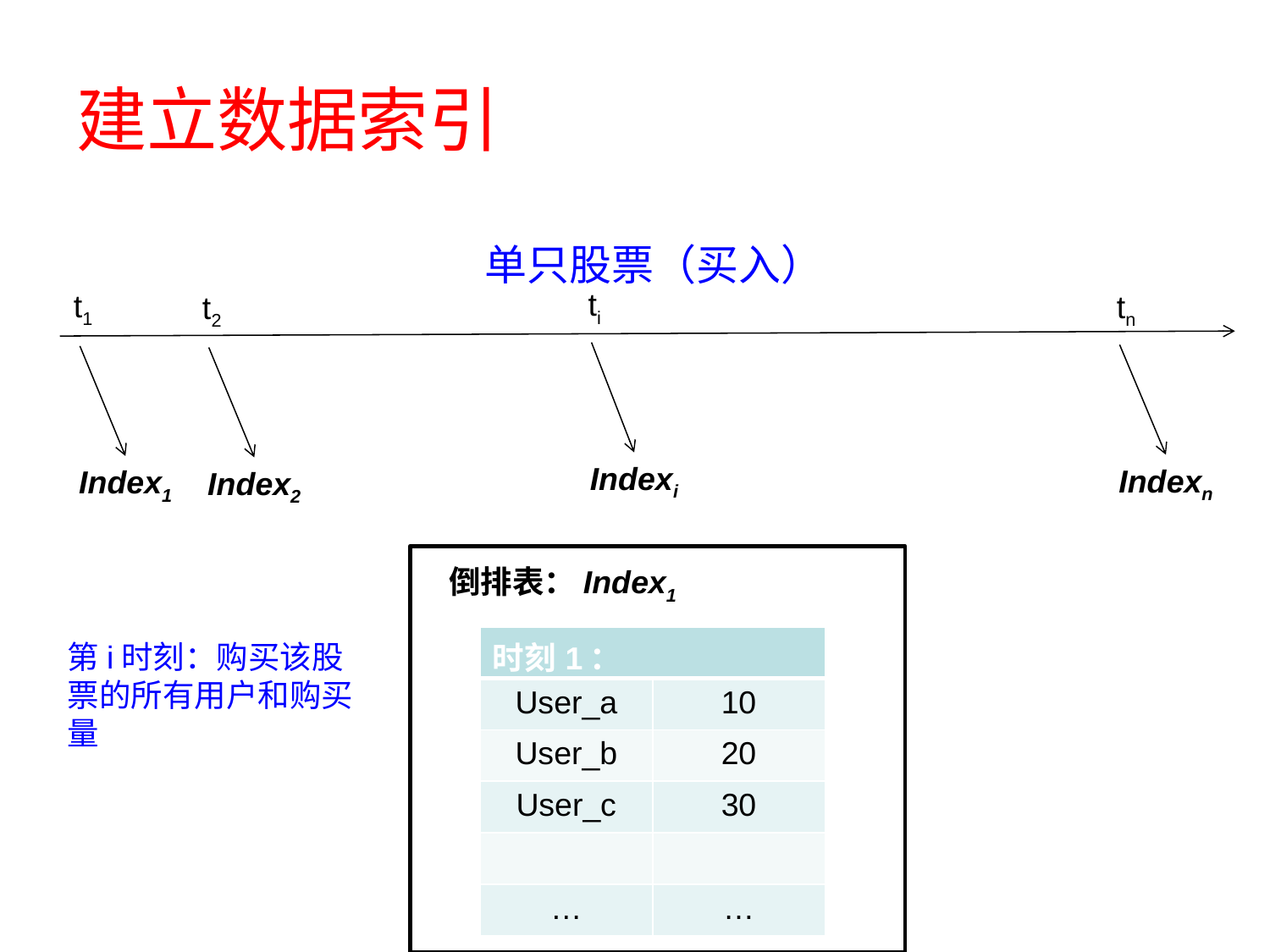

# 建立数据索引
单只股票（买入）
ti
t1
tn
t2
Indexi
Indexn
Index1
Index2

倒排表：Index1
| 时刻1： |  |
| --- | --- |
| User\_a | 10 |
| User\_b | 20 |
| User\_c | 30 |
|  |  |
| … | … |
第i时刻：购买该股票的所有用户和购买量